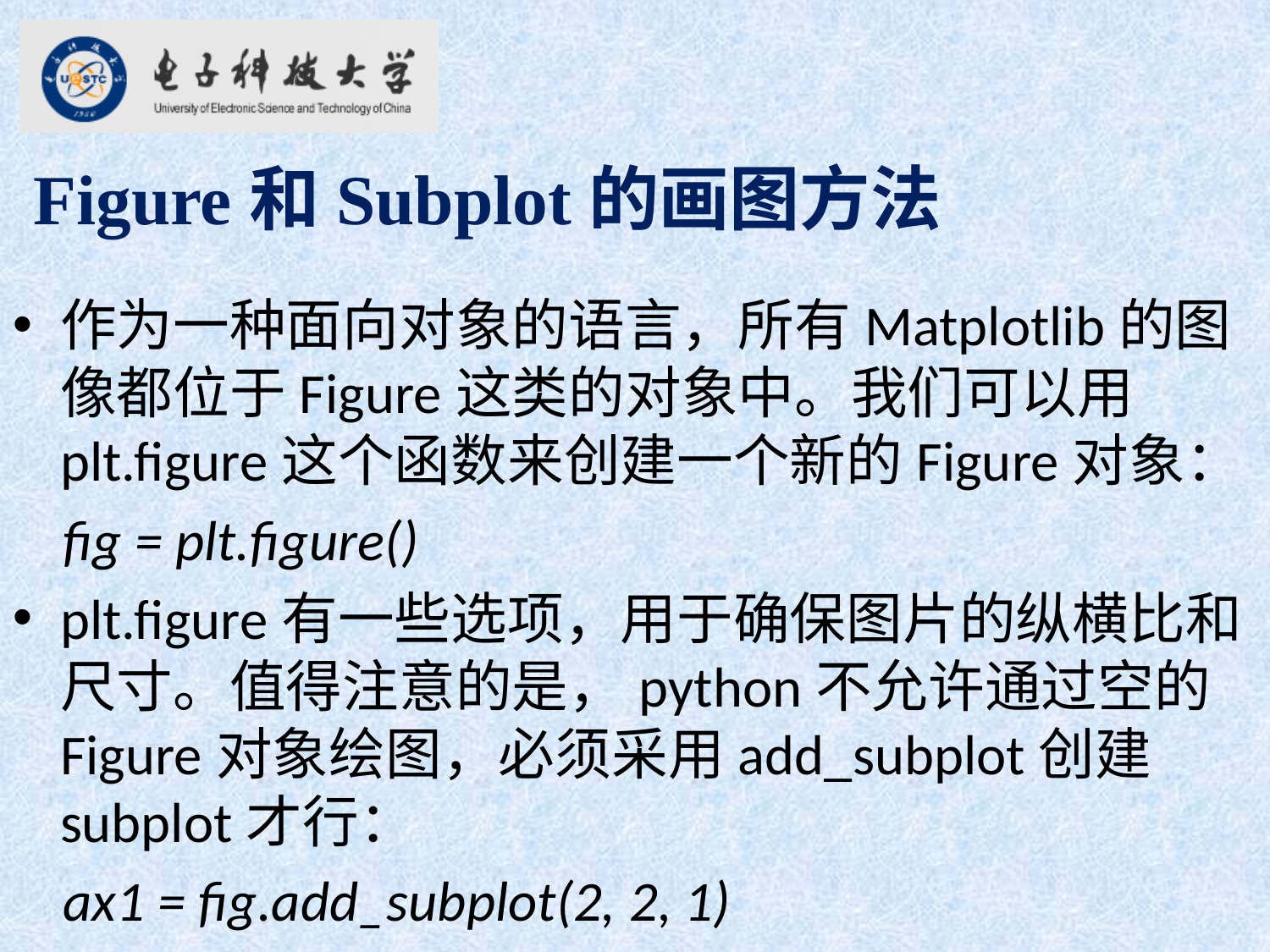

Figure和Subplot的画图方法

作为一种面向对象的语言，所有Matplotlib的图像都位于Figure这类的对象中。我们可以用plt.figure这个函数来创建一个新的Figure对象：
    fig = plt.figure()
plt.figure有一些选项，用于确保图片的纵横比和尺寸。值得注意的是，python不允许通过空的Figure对象绘图，必须采用add_subplot创建subplot才行：
    ax1 = fig.add_subplot(2, 2, 1)